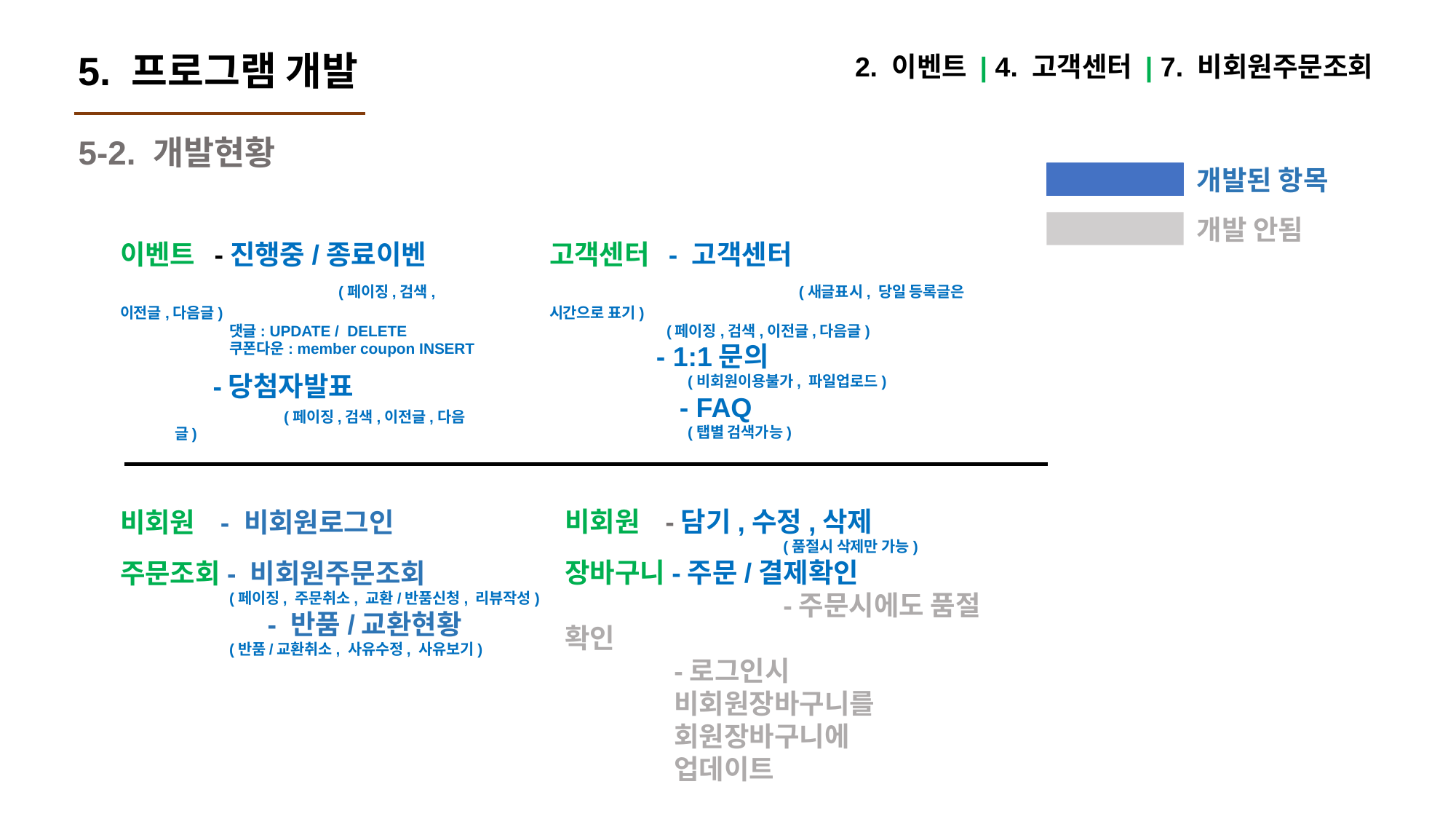

5. 프로그램 개발
2. 이벤트 | 4. 고객센터 | 7. 비회원주문조회
5-2. 개발현황
개발된 항목

개발 안됨

고객센터  - 고객센터
  		     (새글표시, 당일 등록글은 시간으로 표기)
                            (페이징,검색,이전글,다음글)
              - 1:1문의
       (비회원이용불가, 파일업로드)
     - FAQ
       (탭별 검색가능)

이벤트  -진행중/종료이벤
		(페이징,검색,이전글,다음글)
댓글: UPDATE /  DELETE
쿠폰다운: member coupon INSERT

     -당첨자발표
	(페이징,검색,이전글,다음글)

비회원   -담기,수정,삭제
	     	(품절시 삭제만 가능)
장바구니-주문/결제확인
		-주문시에도 품절 확인
-로그인시
비회원장바구니를 회원장바구니에
업데이트

비회원   - 비회원로그인

주문조회- 비회원주문조회
(페이징, 주문취소, 교환/반품신청, 리뷰작성)
	     - 반품/교환현황
(반품/교환취소, 사유수정, 사유보기)